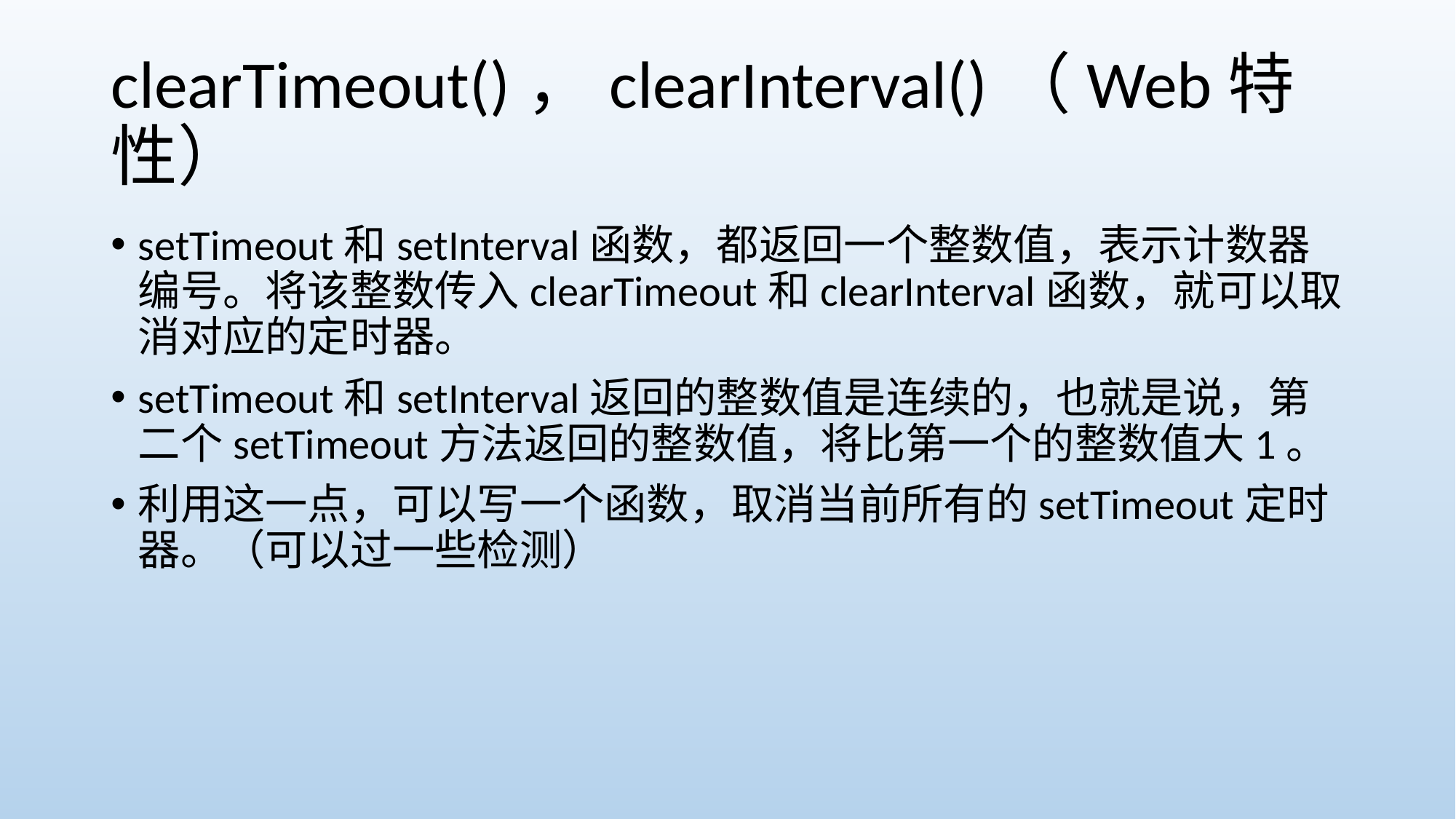

# clearTimeout()，clearInterval()（Web特性）
setTimeout和setInterval函数，都返回一个整数值，表示计数器编号。将该整数传入clearTimeout和clearInterval函数，就可以取消对应的定时器。
setTimeout和setInterval返回的整数值是连续的，也就是说，第二个setTimeout方法返回的整数值，将比第一个的整数值大1。
利用这一点，可以写一个函数，取消当前所有的setTimeout定时器。（可以过一些检测）